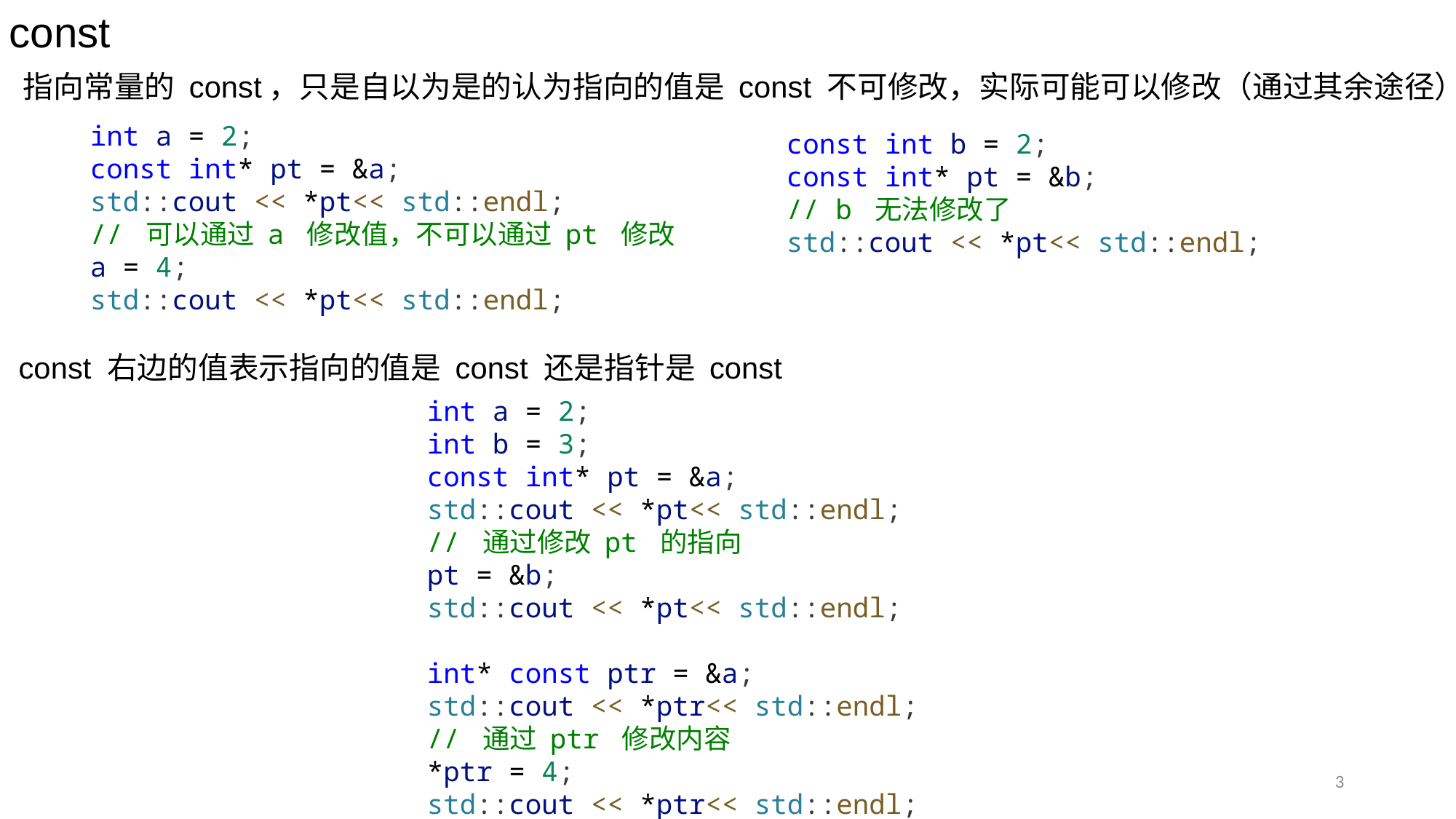

const
指向常量的 const，只是自以为是的认为指向的值是 const 不可修改，实际可能可以修改（通过其余途径）
int a = 2;
const int* pt = &a;
std::cout << *pt<< std::endl;
// 可以通过 a 修改值，不可以通过 pt 修改
a = 4;
std::cout << *pt<< std::endl;

const int b = 2;
const int* pt = &b;
// b 无法修改了
std::cout << *pt<< std::endl;
const 右边的值表示指向的值是 const 还是指针是 const
int a = 2;
int b = 3;
const int* pt = &a;
std::cout << *pt<< std::endl;
// 通过修改 pt 的指向
pt = &b;
std::cout << *pt<< std::endl;
int* const ptr = &a;
std::cout << *ptr<< std::endl;
// 通过 ptr 修改内容
*ptr = 4;
std::cout << *ptr<< std::endl;
3